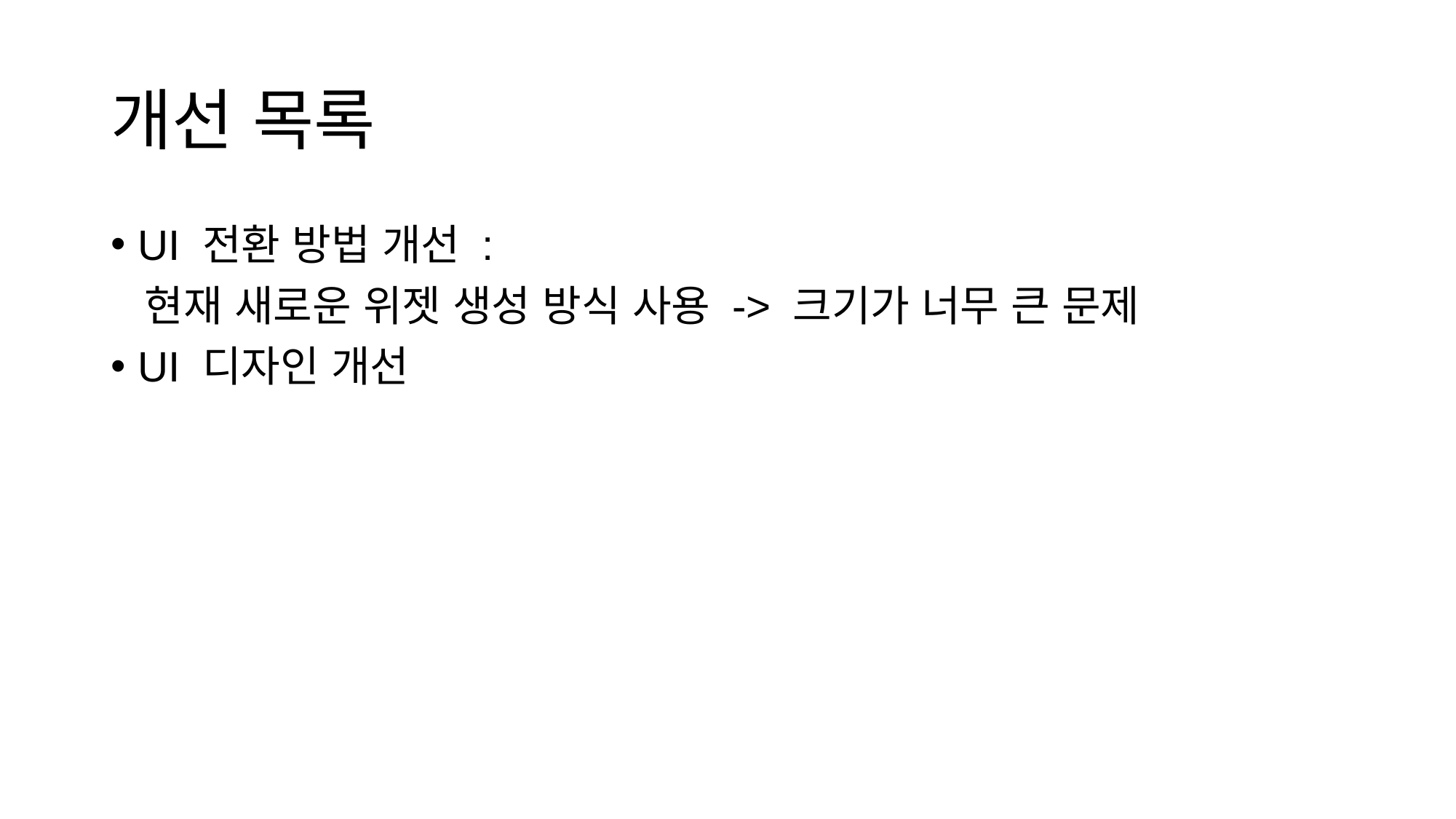

# 개선 목록
UI 전환 방법 개선 :
  현재 새로운 위젯 생성 방식 사용 -> 크기가 너무 큰 문제
UI 디자인 개선